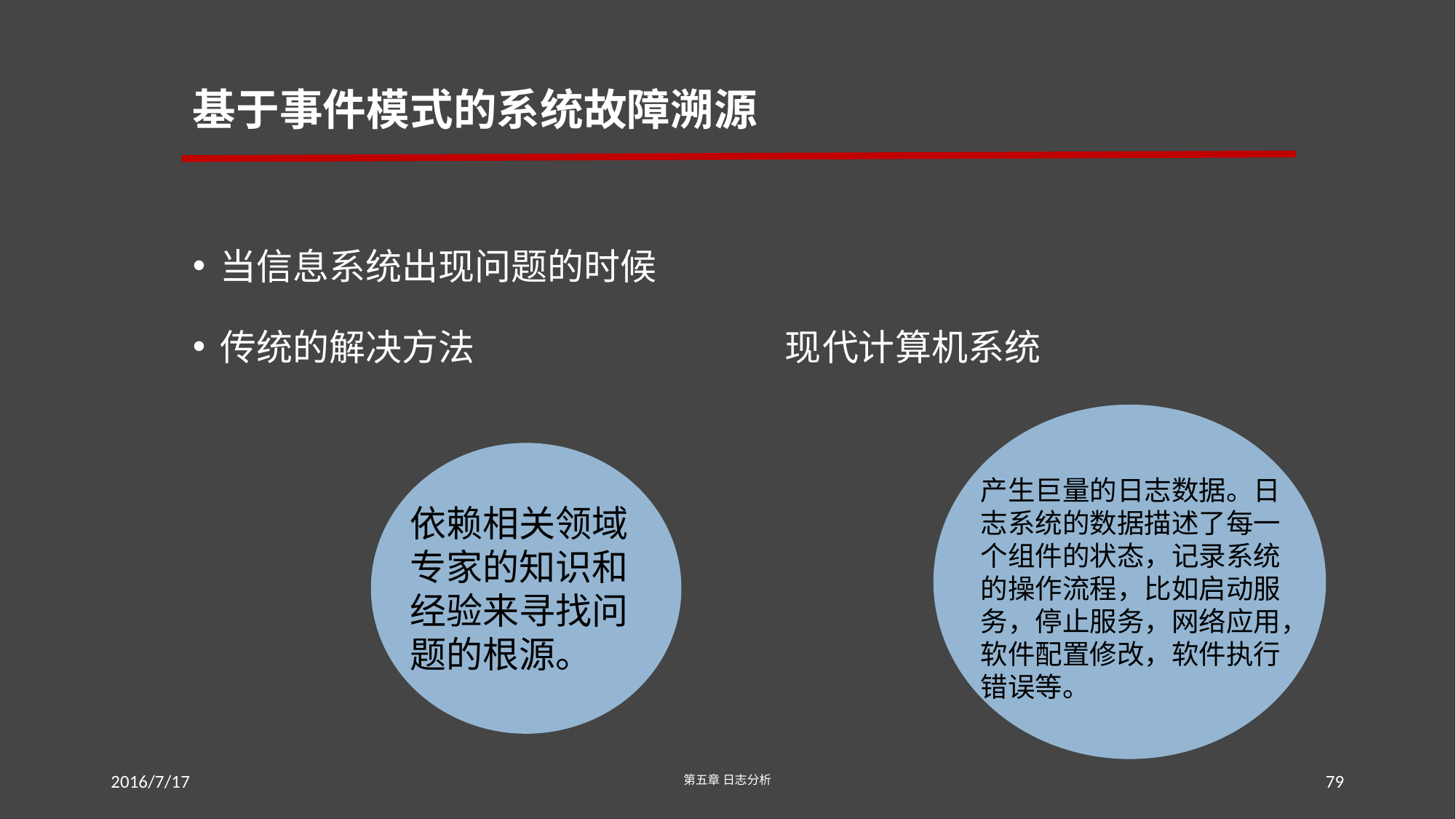

# 基于事件模式的系统故障溯源
当信息系统出现问题的时候
传统的解决方法                                      现代计算机系统

产生巨量的日志数据。日志系统的数据描述了每一个组件的状态，记录系统的操作流程，比如启动服务，停止服务，网络应用，软件配置修改，软件执行错误等。
依赖相关领域专家的知识和经验来寻找问题的根源。
2016/7/17
第五章 日志分析
79